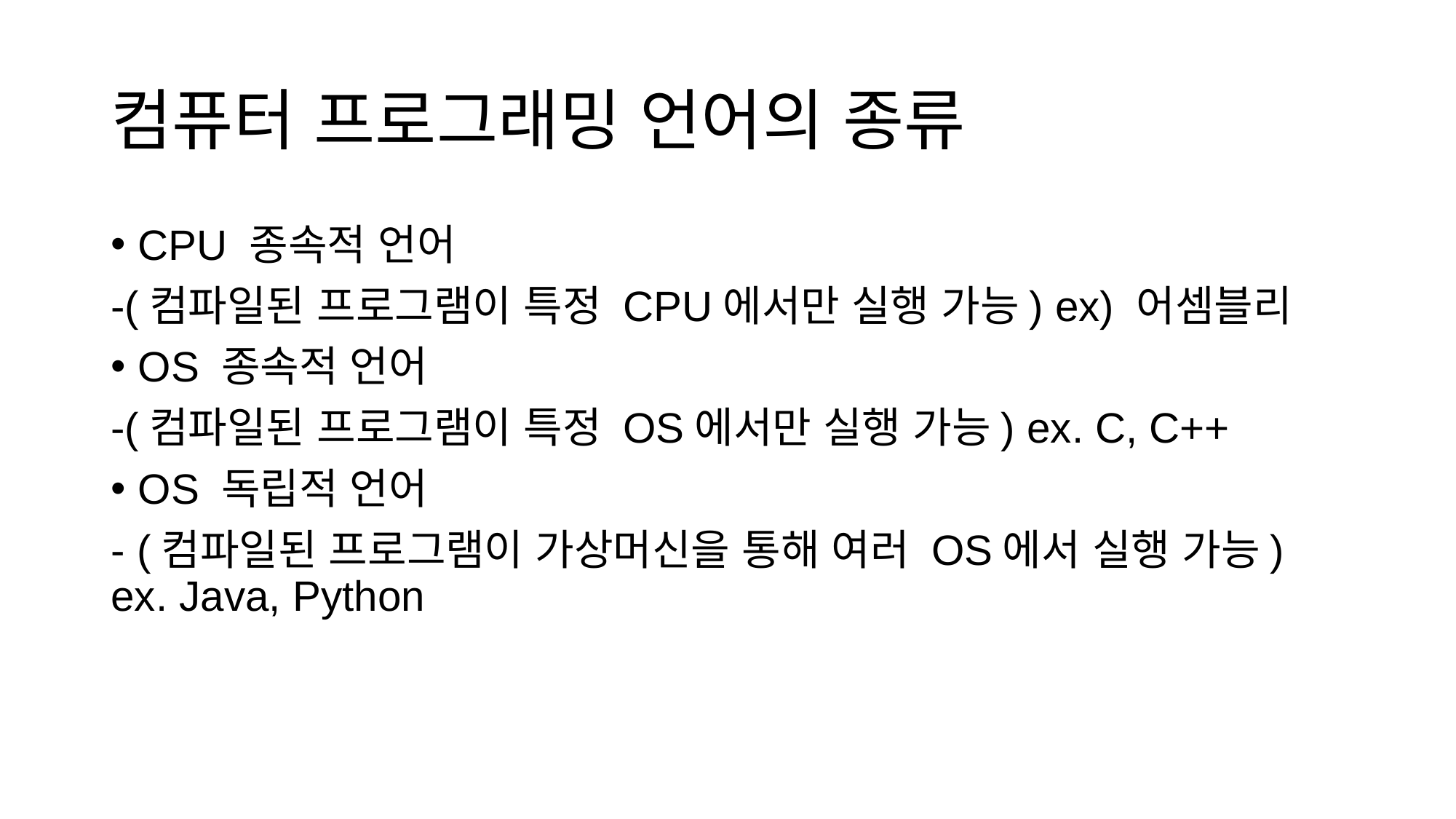

# 컴퓨터 프로그래밍 언어의 종류
CPU 종속적 언어
-(컴파일된 프로그램이 특정 CPU에서만 실행 가능) ex) 어셈블리
OS 종속적 언어
-(컴파일된 프로그램이 특정 OS에서만 실행 가능) ex. C, C++
OS 독립적 언어
- (컴파일된 프로그램이 가상머신을 통해 여러 OS에서 실행 가능) ex. Java, Python